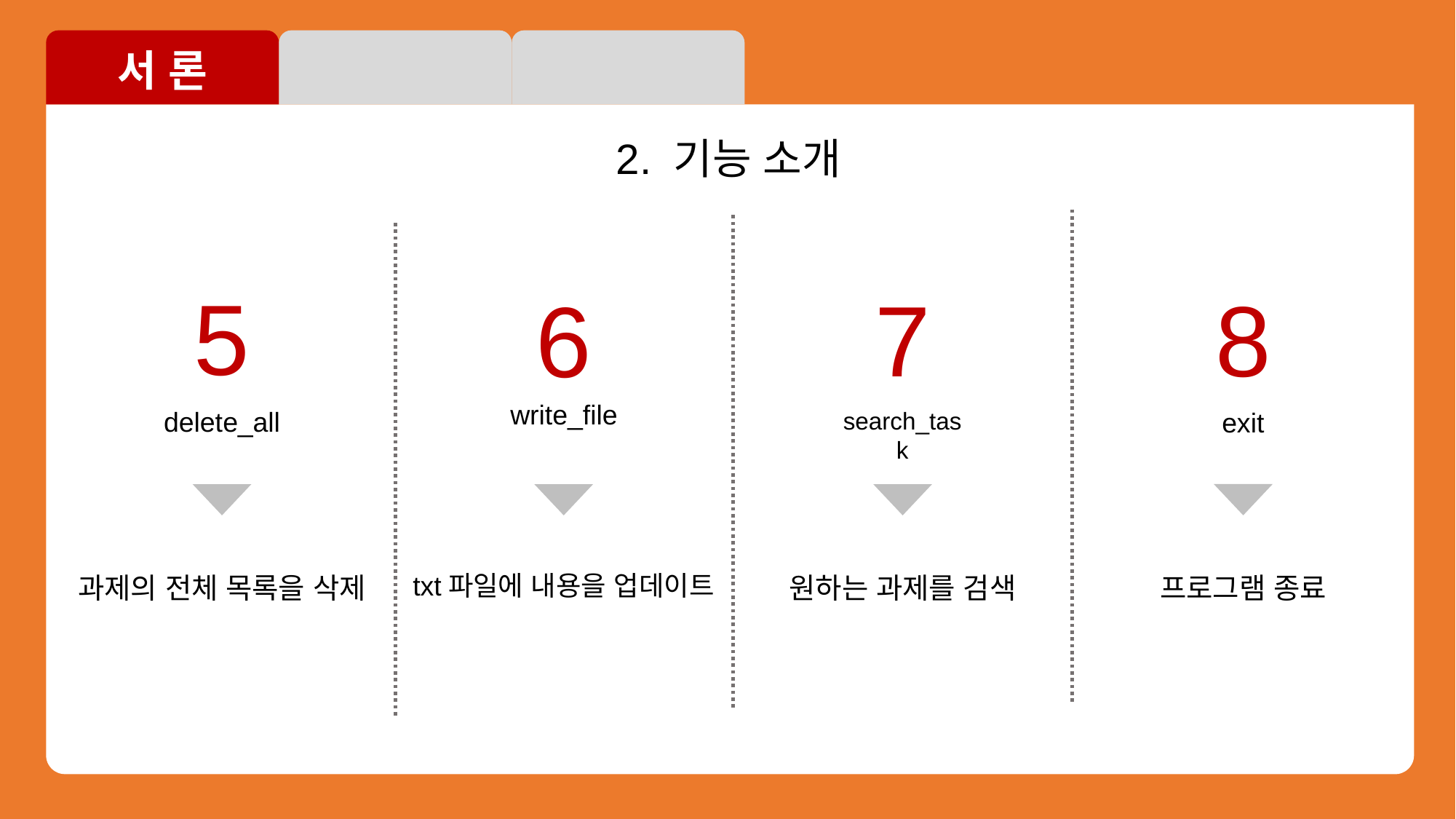

서 론

부
2. 기능 소개
5

delete_all
7

search_task
8

exit
6
write_file

txt파일에 내용을 업데이트
과제의 전체 목록을 삭제
원하는 과제를 검색
프로그램 종료